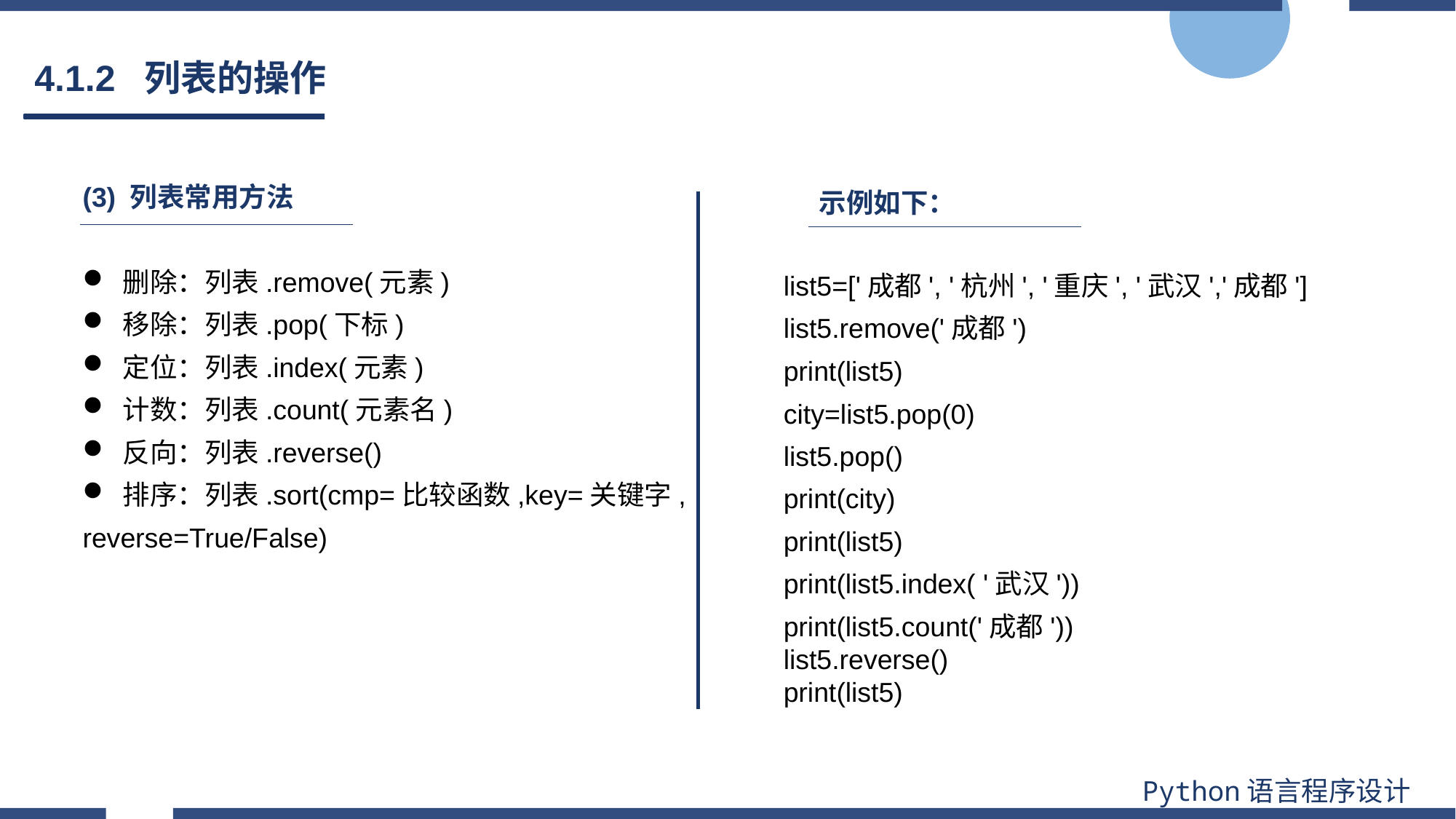

# 4.1.2  列表的操作
(3) 列表常用方法
示例如下：
 删除：列表.remove(元素)
 移除：列表.pop(下标)
 定位：列表.index(元素)
 计数：列表.count(元素名)
 反向：列表.reverse()
 排序：列表.sort(cmp=比较函数,key=关键字,reverse=True/False)
list5=['成都', '杭州', '重庆', '武汉','成都']
list5.remove('成都')
print(list5)
city=list5.pop(0)
list5.pop()
print(city)
print(list5)
print(list5.index( '武汉'))
print(list5.count('成都'))
list5.reverse()
print(list5)